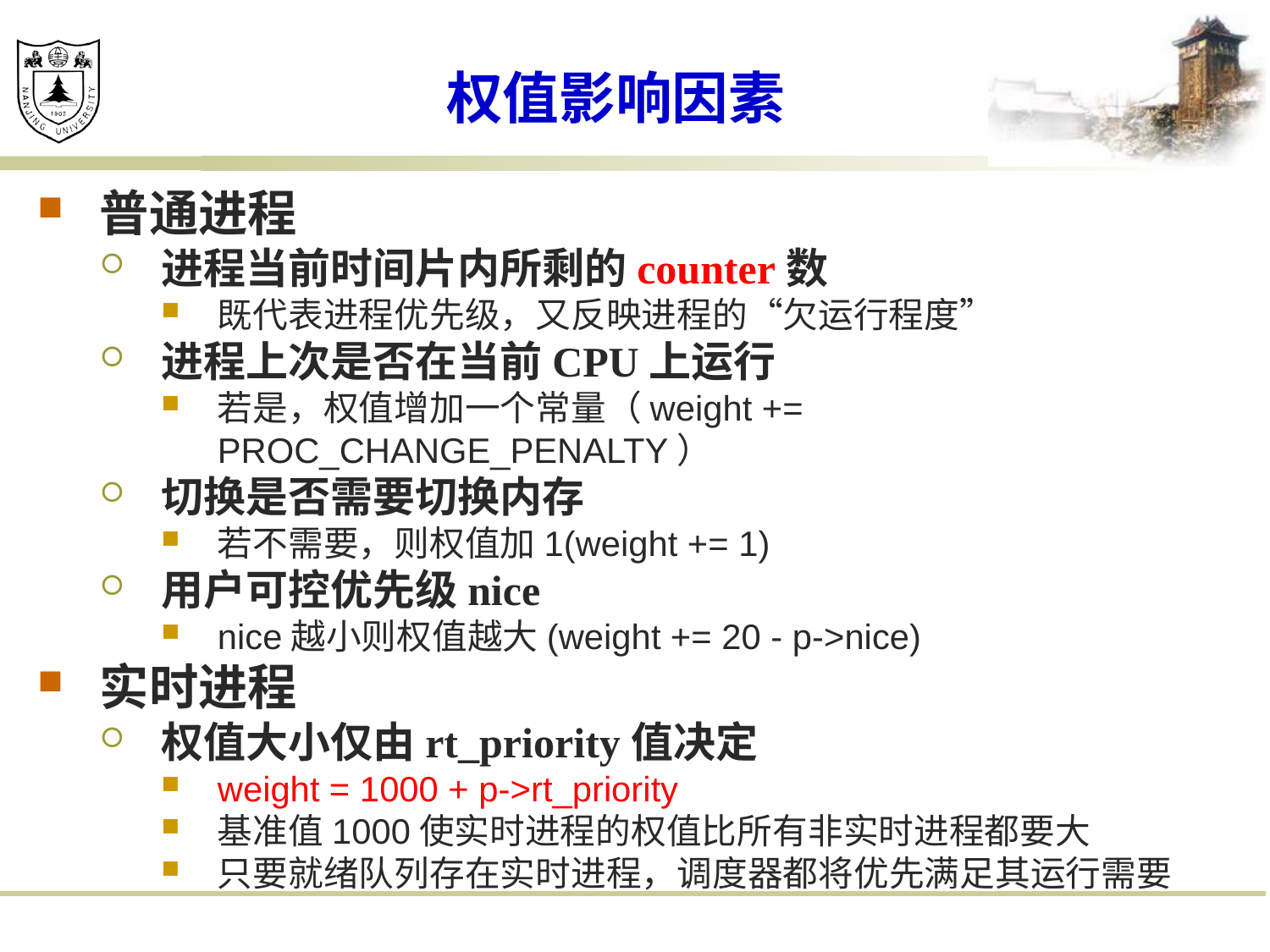

# 权值影响因素
普通进程
进程当前时间片内所剩的counter数
既代表进程优先级，又反映进程的“欠运行程度”
进程上次是否在当前CPU上运行
若是，权值增加一个常量（weight += PROC_CHANGE_PENALTY）
切换是否需要切换内存
若不需要，则权值加1(weight += 1)
用户可控优先级nice
nice越小则权值越大(weight += 20 - p->nice)
实时进程
权值大小仅由rt_priority值决定
weight = 1000 + p->rt_priority
基准值1000使实时进程的权值比所有非实时进程都要大
只要就绪队列存在实时进程，调度器都将优先满足其运行需要
222